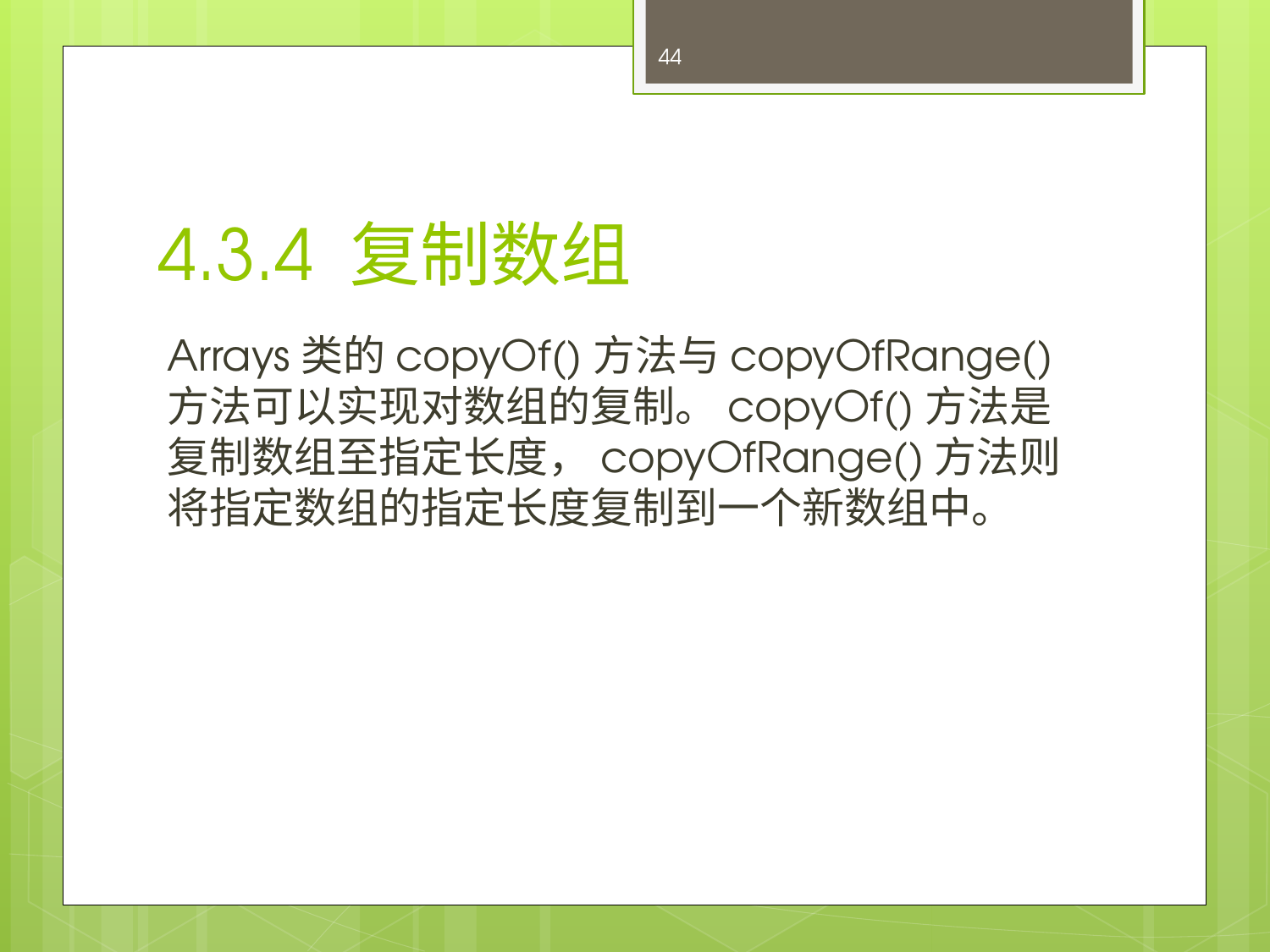

44
# 4.3.4 复制数组
Arrays类的copyOf()方法与copyOfRange()方法可以实现对数组的复制。copyOf()方法是复制数组至指定长度，copyOfRange()方法则将指定数组的指定长度复制到一个新数组中。